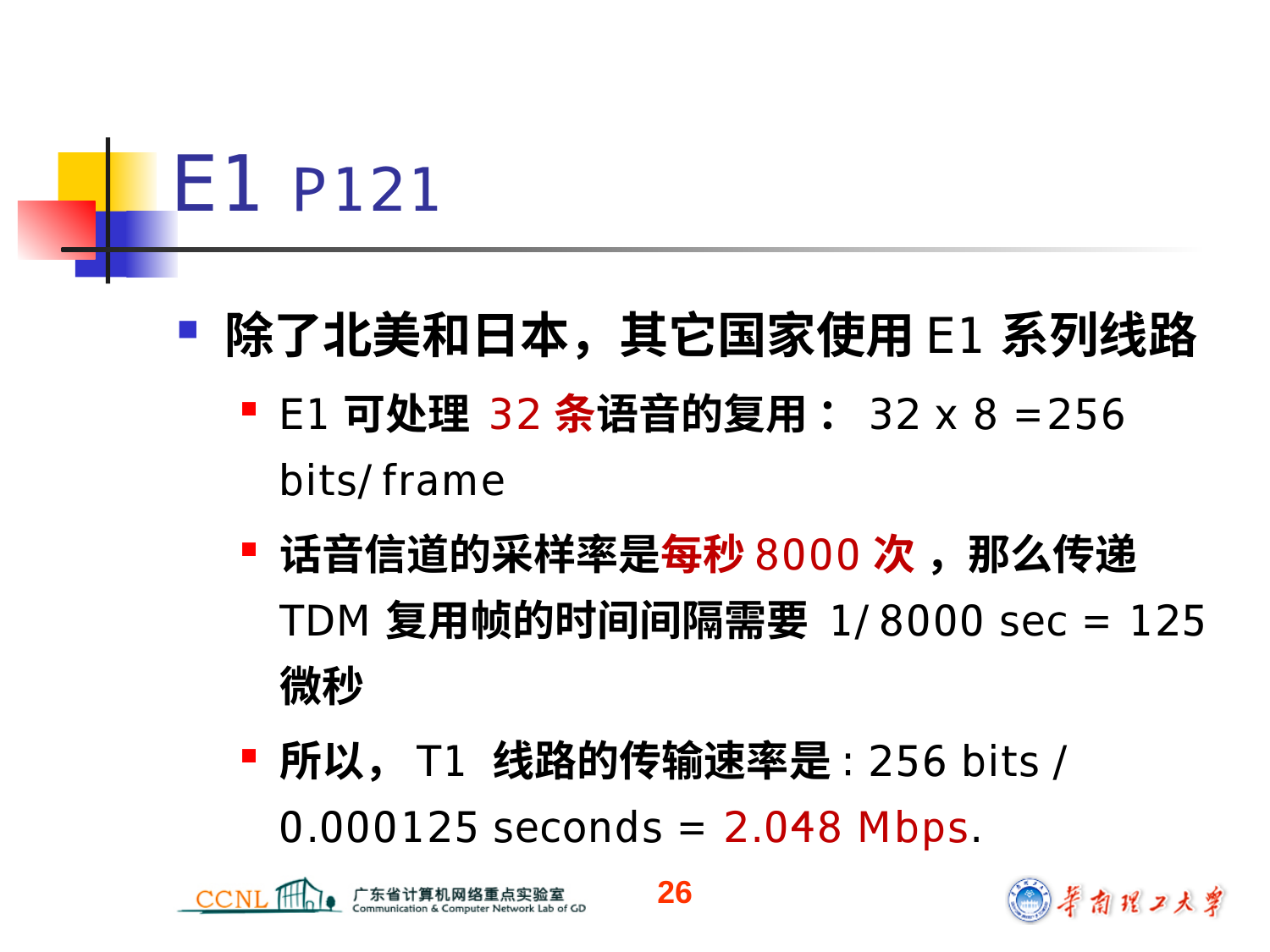

# E1 P121
除了北美和日本，其它国家使用E1系列线路
E1可处理 32条语音的复用 ：32 x 8 =256 bits/frame
话音信道的采样率是每秒8000次 ，那么传递TDM复用帧的时间间隔需要 1/8000 sec = 125微秒
所以，T1 线路的传输速率是: 256 bits / 0.000125 seconds = 2.048 Mbps.